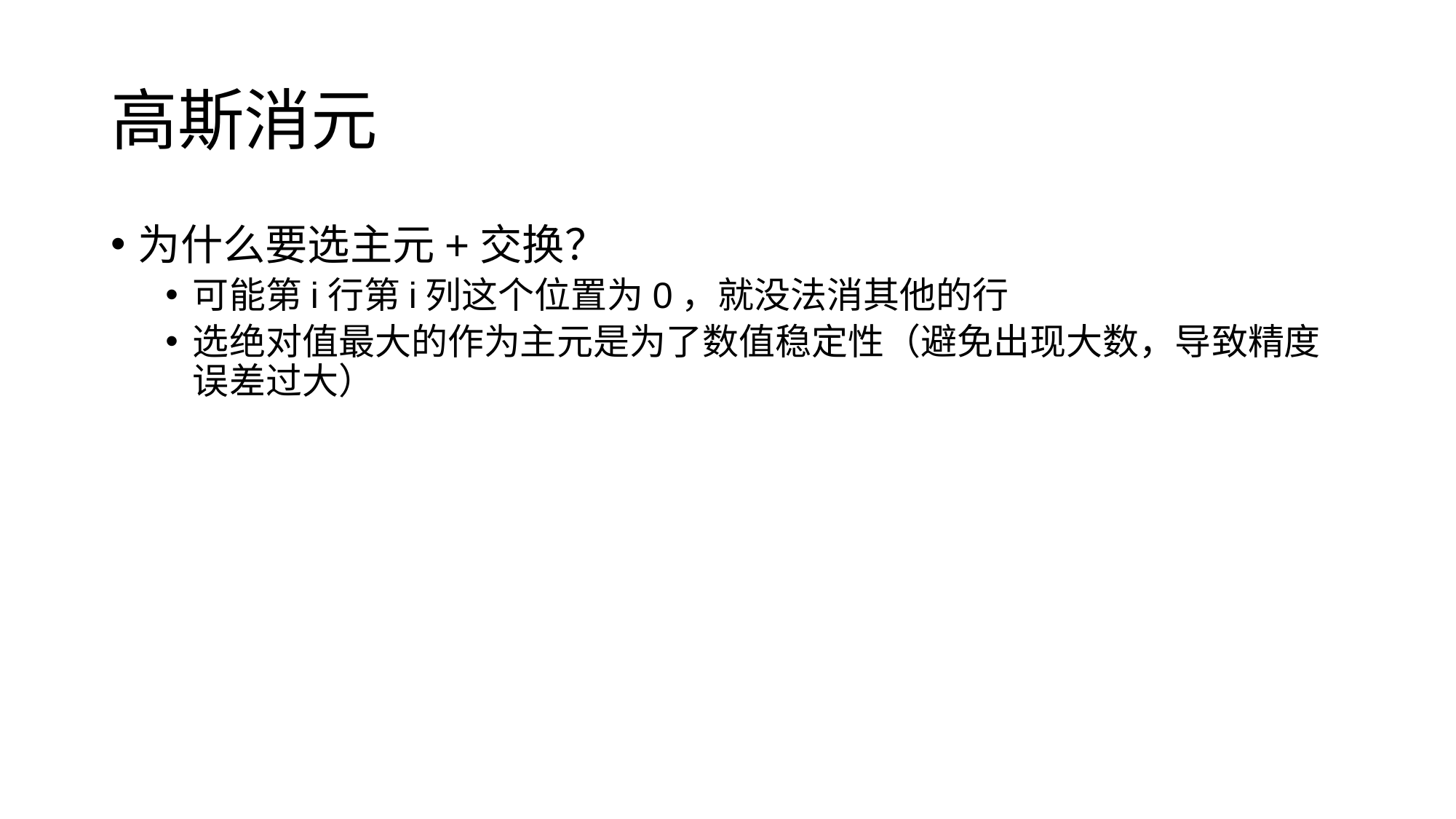

# 高斯消元
为什么要选主元+交换？
可能第i行第i列这个位置为0，就没法消其他的行
选绝对值最大的作为主元是为了数值稳定性（避免出现大数，导致精度误差过大）